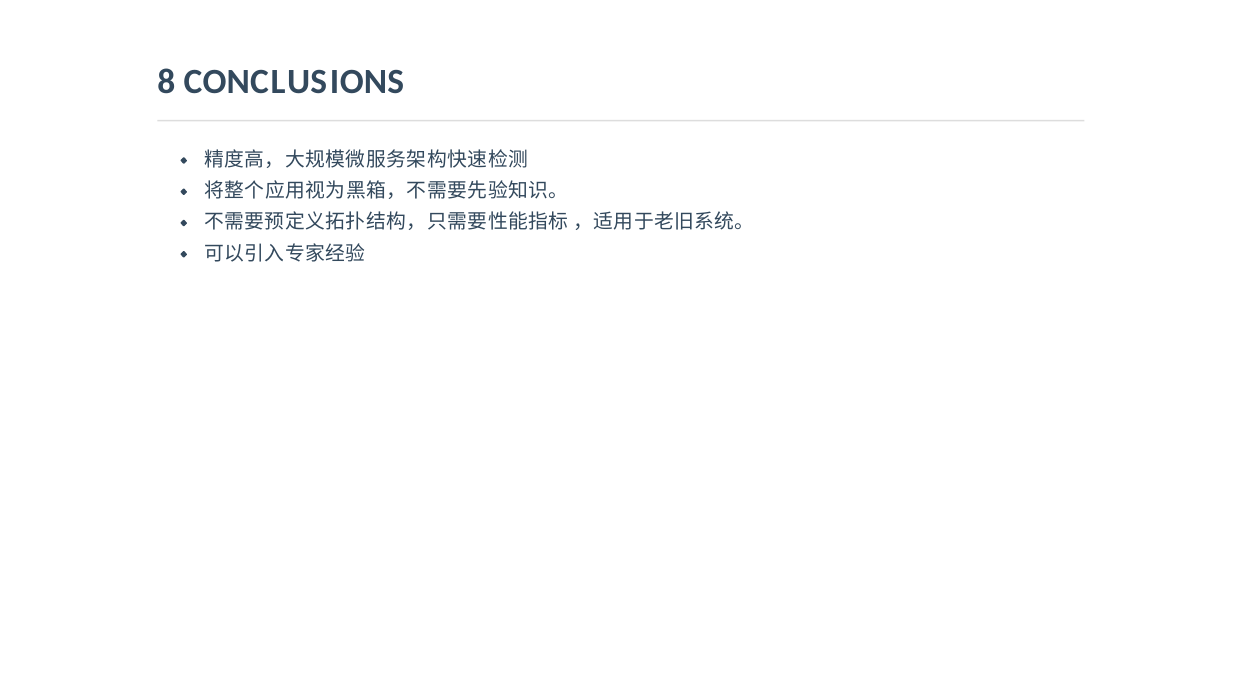

# 8 CONCLUSIONS
精度高，大规模微服务架构快速检测
将整个应用视为黑箱，不需要先验知识。
不需要预定义拓扑结构，只需要性能指标 ，适用于老旧系统。 可以引入专家经验